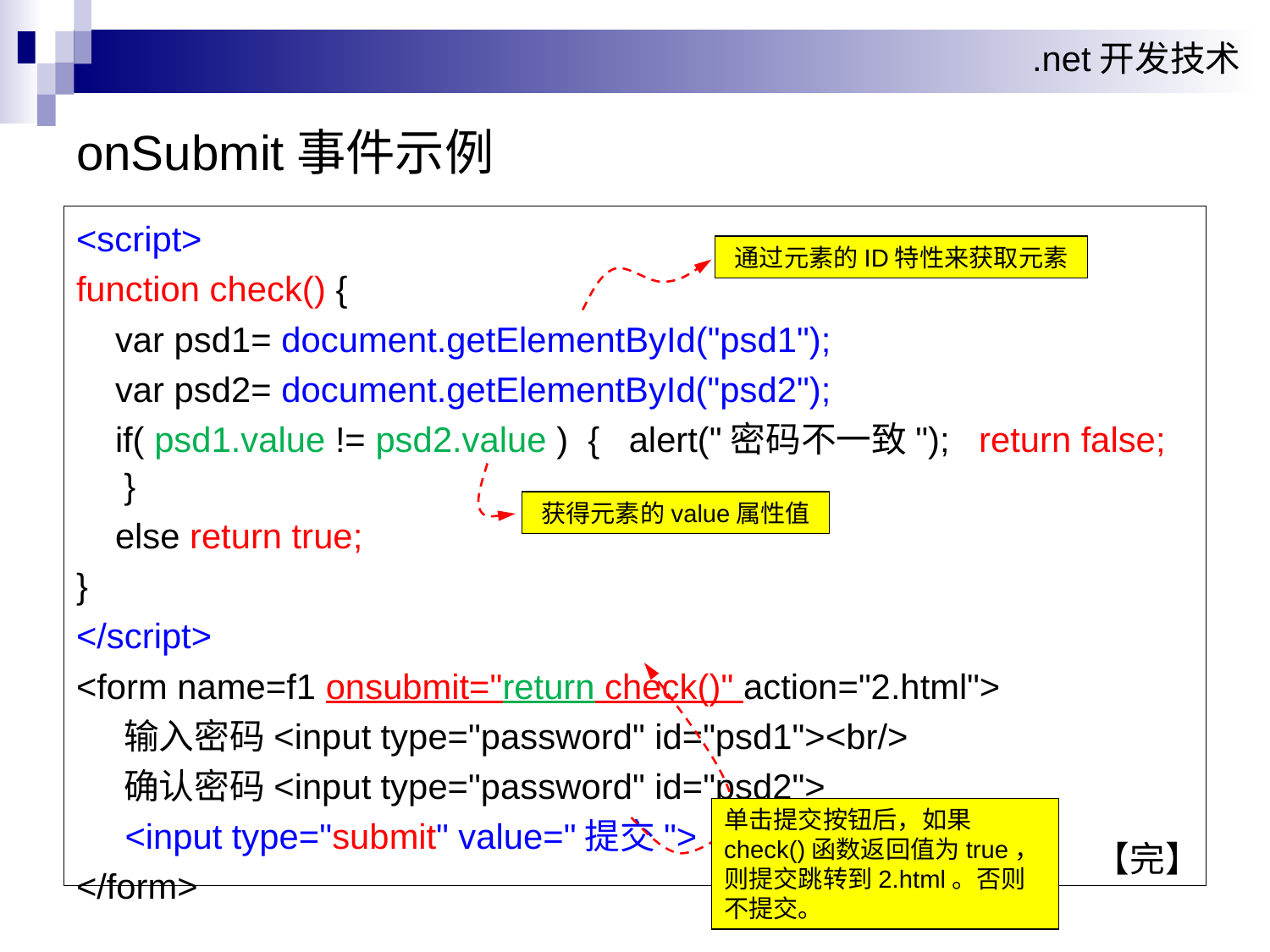

onSubmit事件示例
<script>
function check() {
    var psd1= document.getElementById("psd1");
    var psd2= document.getElementById("psd2");
    if( psd1.value != psd2.value )  {   alert("密码不一致");   return false;   }
    else return true;
}
</script>
<form name=f1 onsubmit="return check()" action="2.html">
	输入密码<input type="password" id="psd1"><br/>
	确认密码<input type="password" id="psd2">
     <input type="submit" value="提交">
</form>
通过元素的ID特性来获取元素

获得元素的value属性值

单击提交按钮后，如果check()函数返回值为true，则提交跳转到2.html。否则不提交。
 【完】